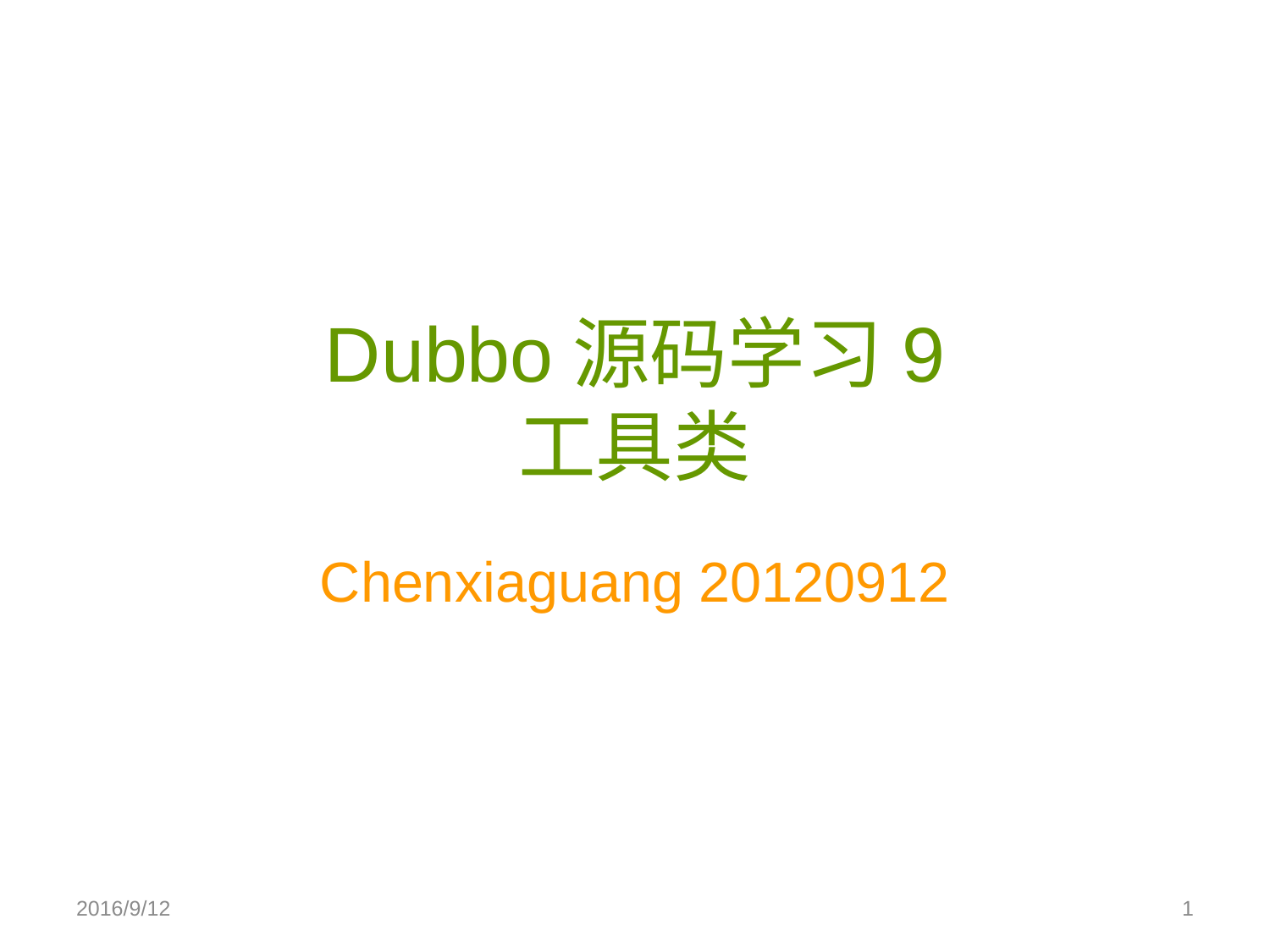

# Dubbo源码学习9 工具类
Chenxiaguang 20120912
2016/9/12
1